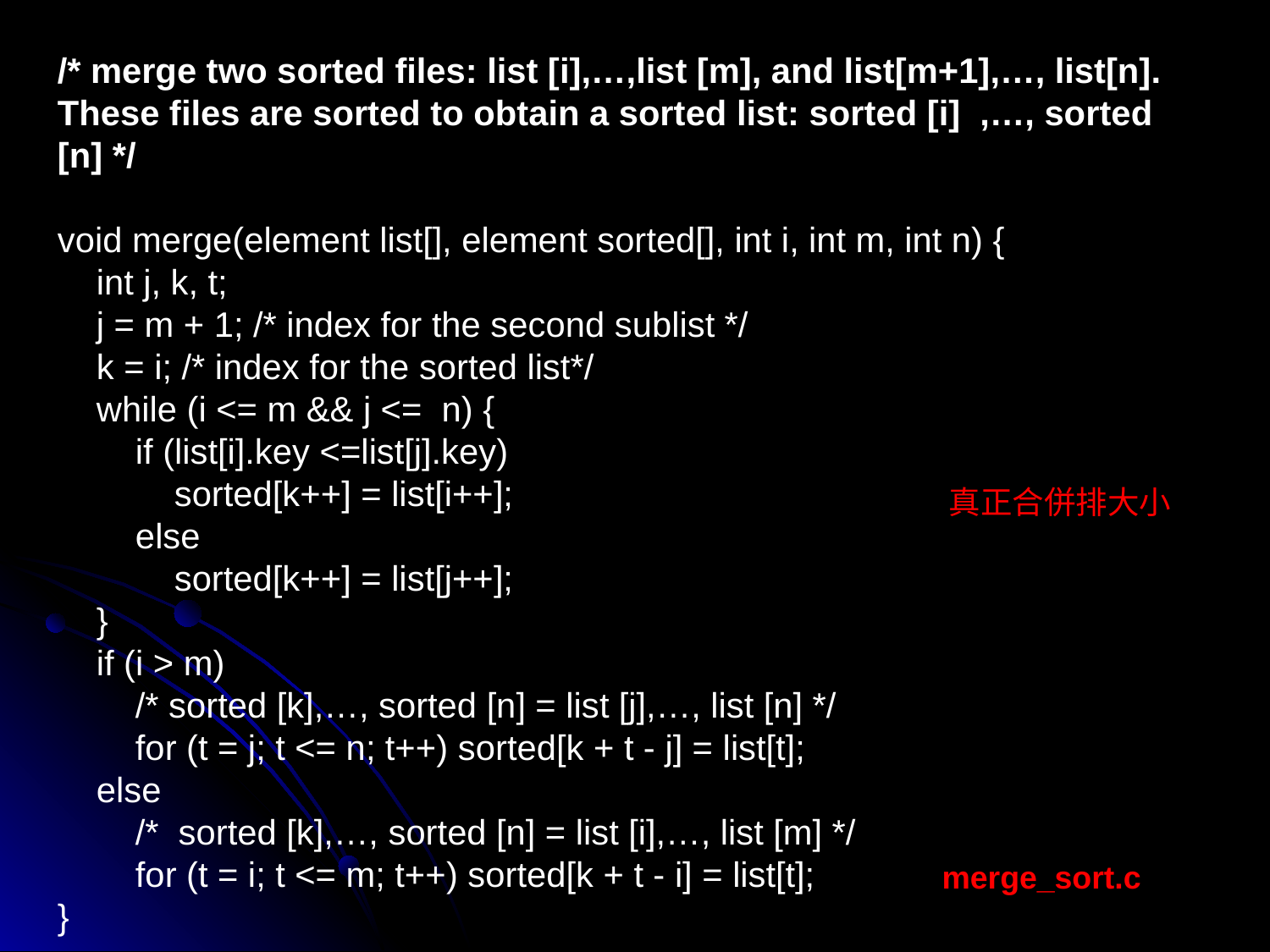

/* merge two sorted files: list [i],…,list [m], and list[m+1],…, list[n]. These files are sorted to obtain a sorted list: sorted [i]  ,…, sorted [n] */

void merge(element list[], element sorted[], int i, int m, int n) {
    int j, k, t;
    j = m + 1; /* index for the second sublist */
    k = i; /* index for the sorted list*/
    while (i <= m && j <=  n) {
        if (list[i].key <=list[j].key)
            sorted[k++] = list[i++];
        else
            sorted[k++] = list[j++];
    }
    if (i > m)
        /* sorted [k],…, sorted [n] = list [j],…, list [n] */
        for (t = j; t <= n; t++) sorted[k + t - j] = list[t];
    else
        /*  sorted [k],…, sorted [n] = list [i],…, list [m] */
        for (t = i; t <= m; t++) sorted[k + t - i] = list[t];
}
真正合併排大小
merge_sort.c